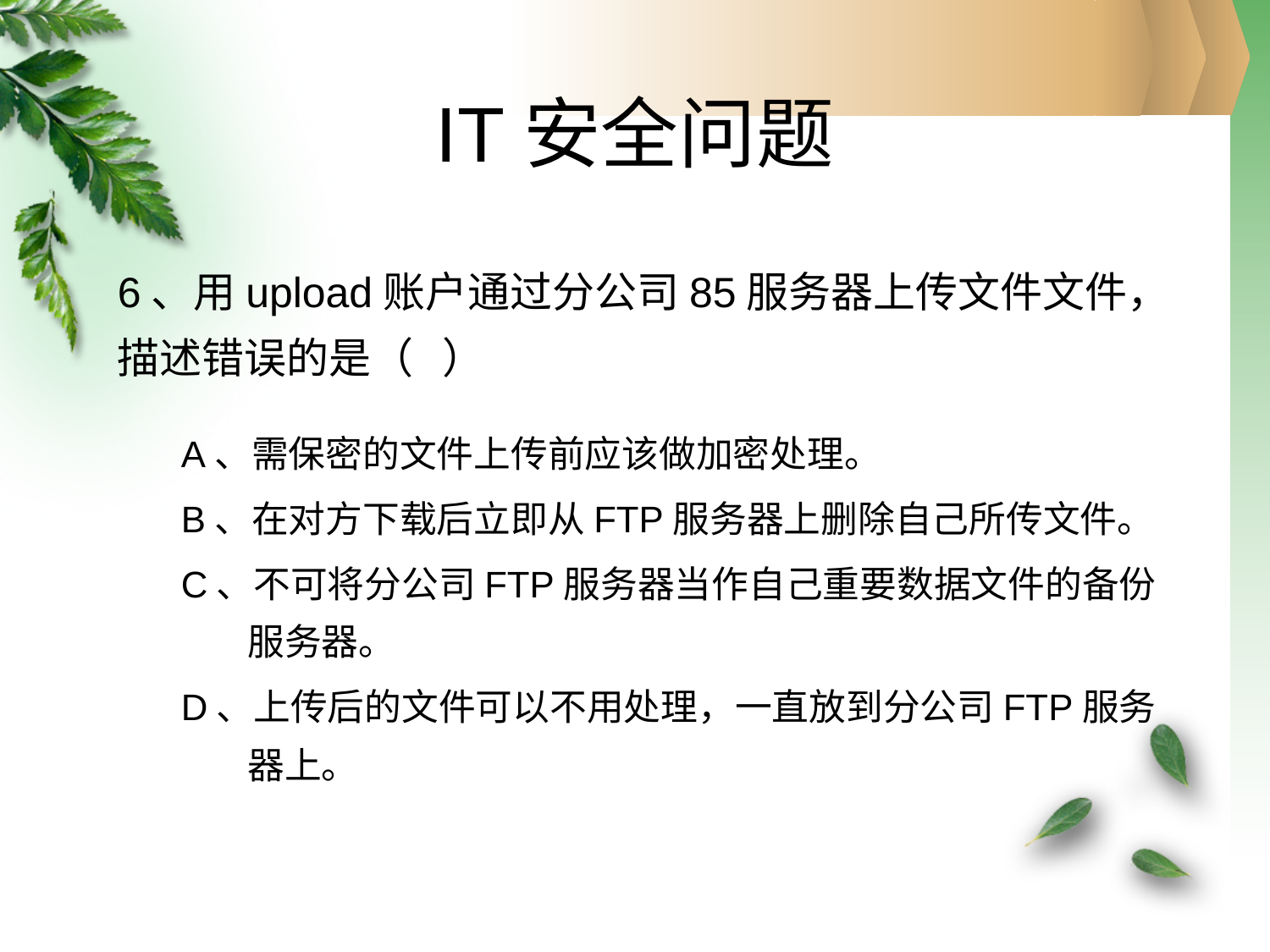

# IT安全问题
6、用upload账户通过分公司85服务器上传文件文件，描述错误的是（   ）

A、需保密的文件上传前应该做加密处理。
B、在对方下载后立即从FTP服务器上删除自己所传文件。
C、不可将分公司FTP服务器当作自己重要数据文件的备份服务器。
D、上传后的文件可以不用处理，一直放到分公司FTP服务器上。
66